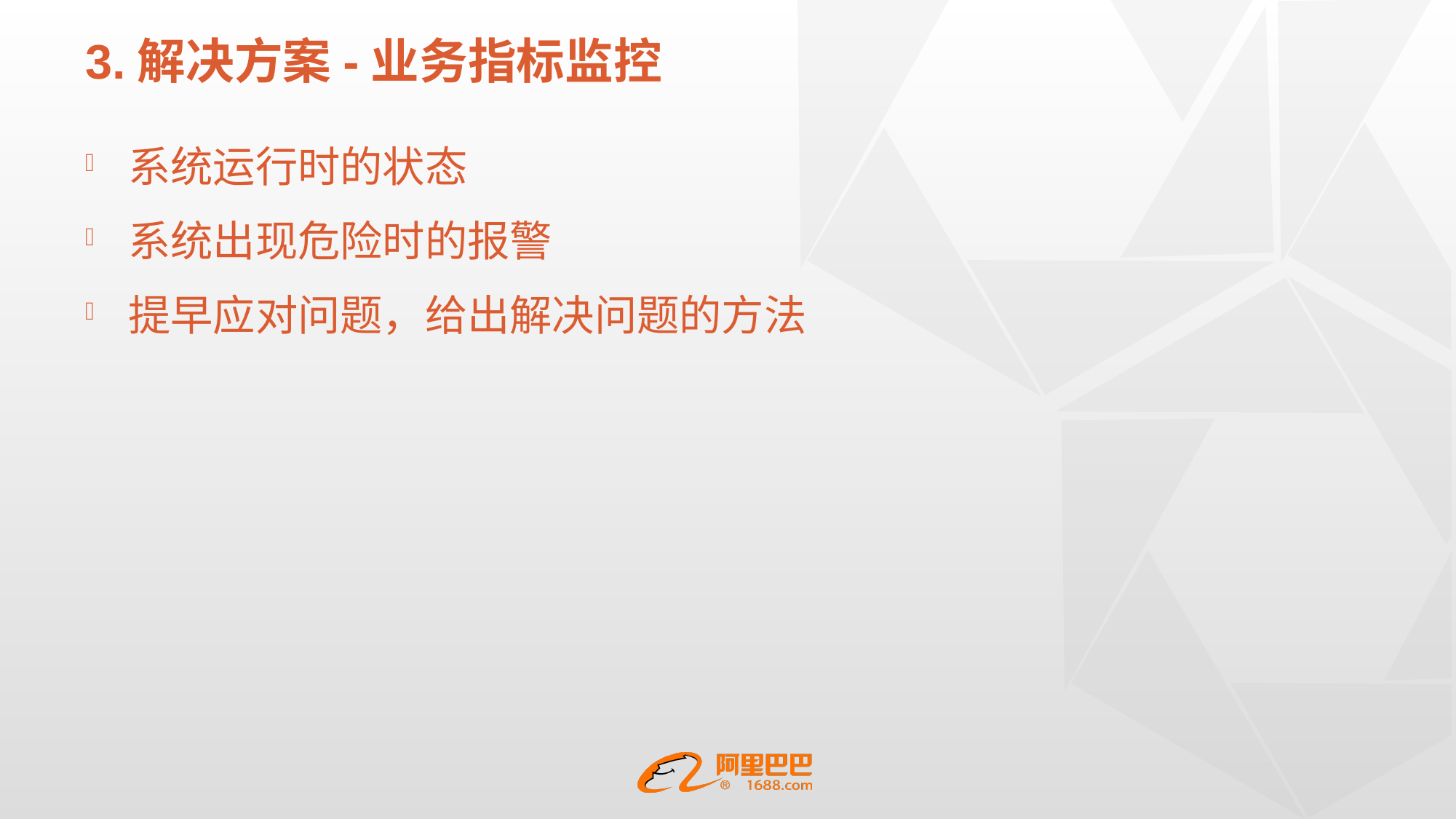

# 3.解决方案-业务指标监控
系统运行时的状态
系统出现危险时的报警
提早应对问题，给出解决问题的方法